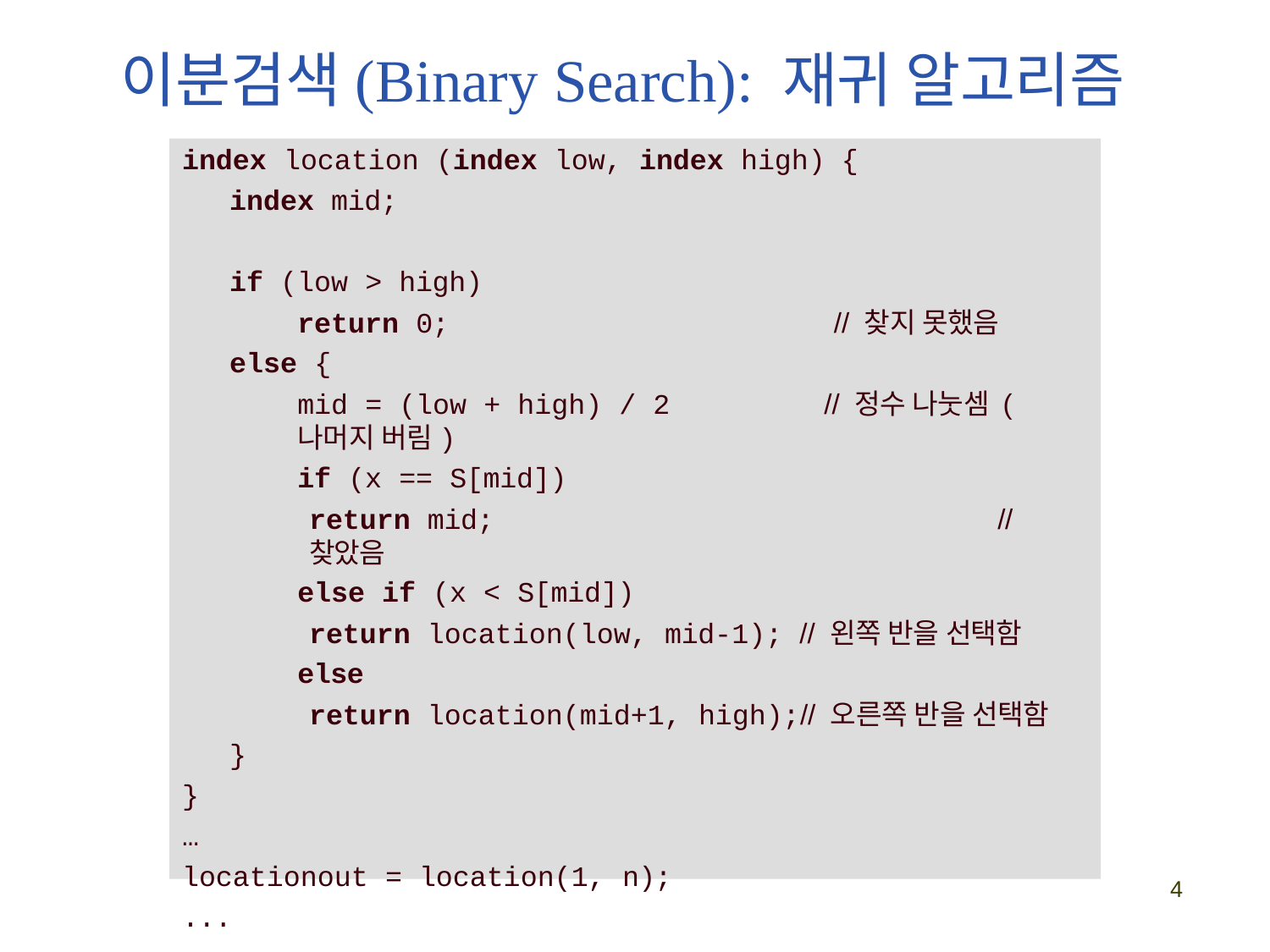

# 이분검색(Binary Search): 재귀 알고리즘
index location (index low, index high) {
index mid;

if (low > high)
return 0;
else {
// 찾지 못했음
mid = (low + high) / 2	// 정수 나눗셈 (나머지 버림)
if (x == S[mid])
return mid;	//	찾았음
else if (x < S[mid])
return location(low, mid-1); // 왼쪽 반을 선택함
else
return location(mid+1, high);// 오른쪽 반을 선택함
}
}
…
locationout = location(1, n);
...
4